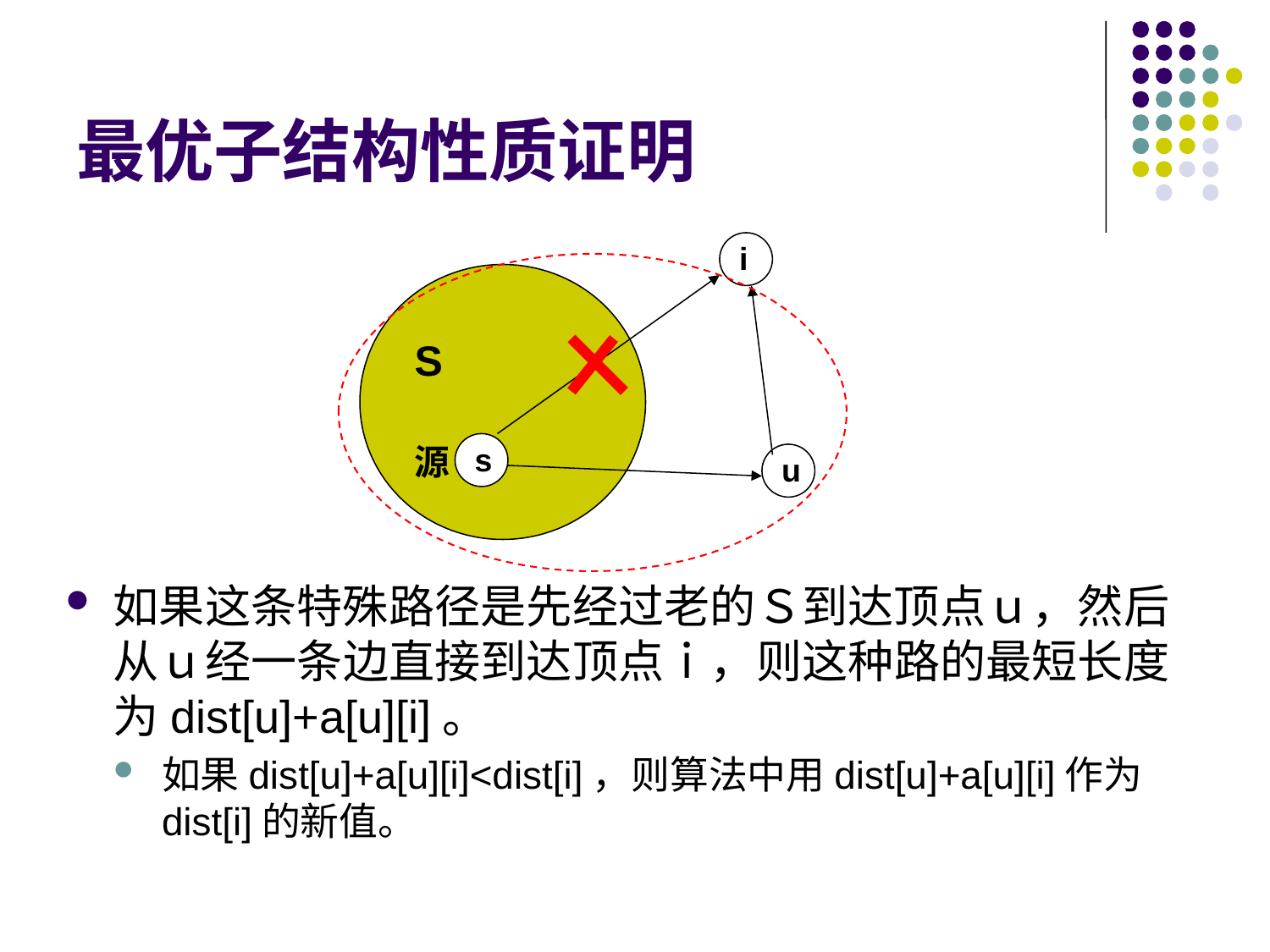

# 最优子结构性质证明

i

S

源

s

u

如果这条特殊路径是先经过老的Ｓ到达顶点ｕ，然后从ｕ经一条边直接到达顶点ｉ，则这种路的最短长度为dist[u]+a[u][i]。
如果dist[u]+a[u][i]<dist[i]，则算法中用dist[u]+a[u][i]作为dist[i]的新值。